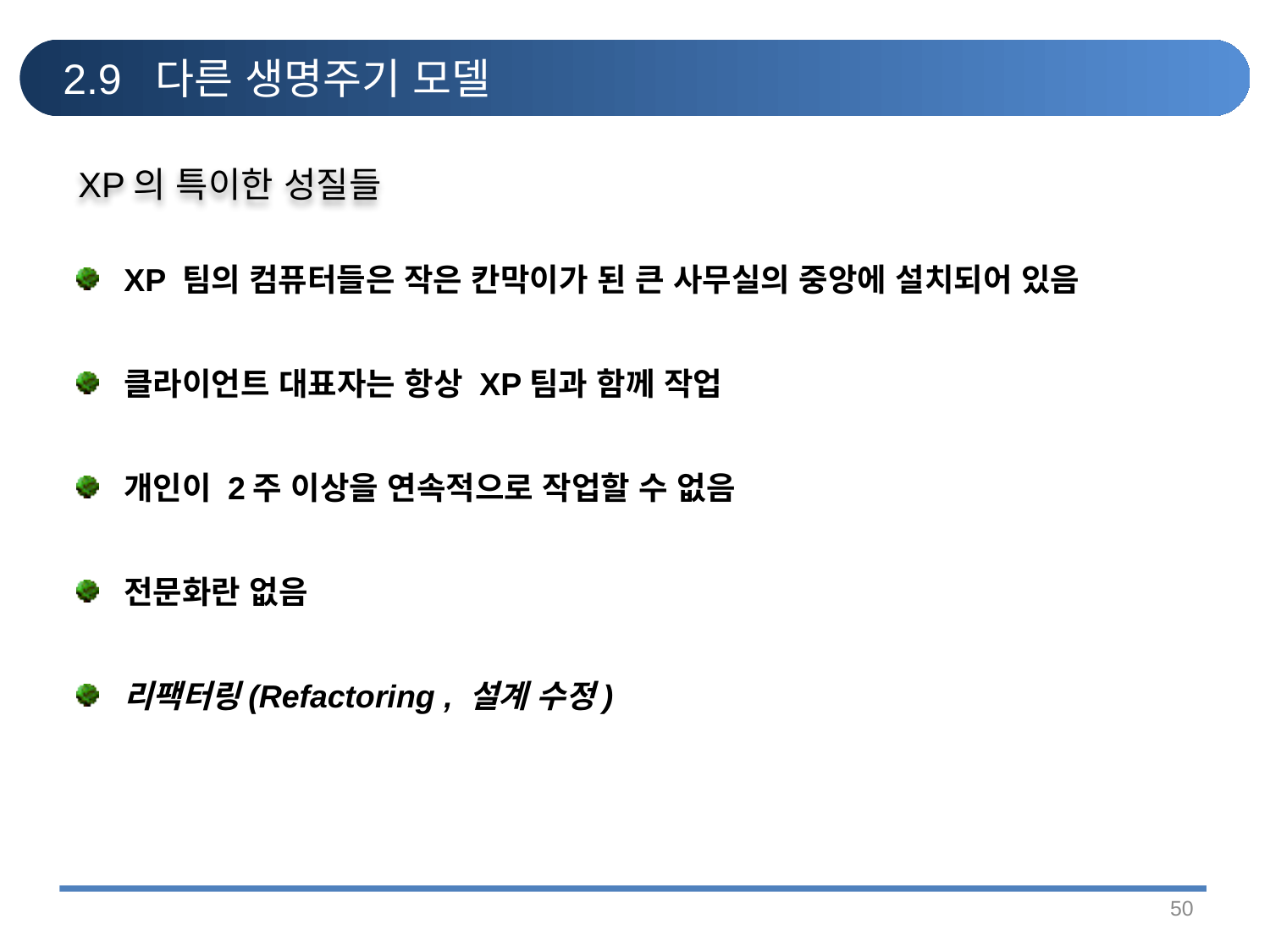

# 2.9  다른 생명주기 모델
XP의 특이한 성질들
XP 팀의 컴퓨터들은 작은 칸막이가 된 큰 사무실의 중앙에 설치되어 있음

클라이언트 대표자는 항상 XP팀과 함께 작업

개인이 2주 이상을 연속적으로 작업할 수 없음

전문화란 없음

리팩터링(Refactoring , 설계 수정)

50